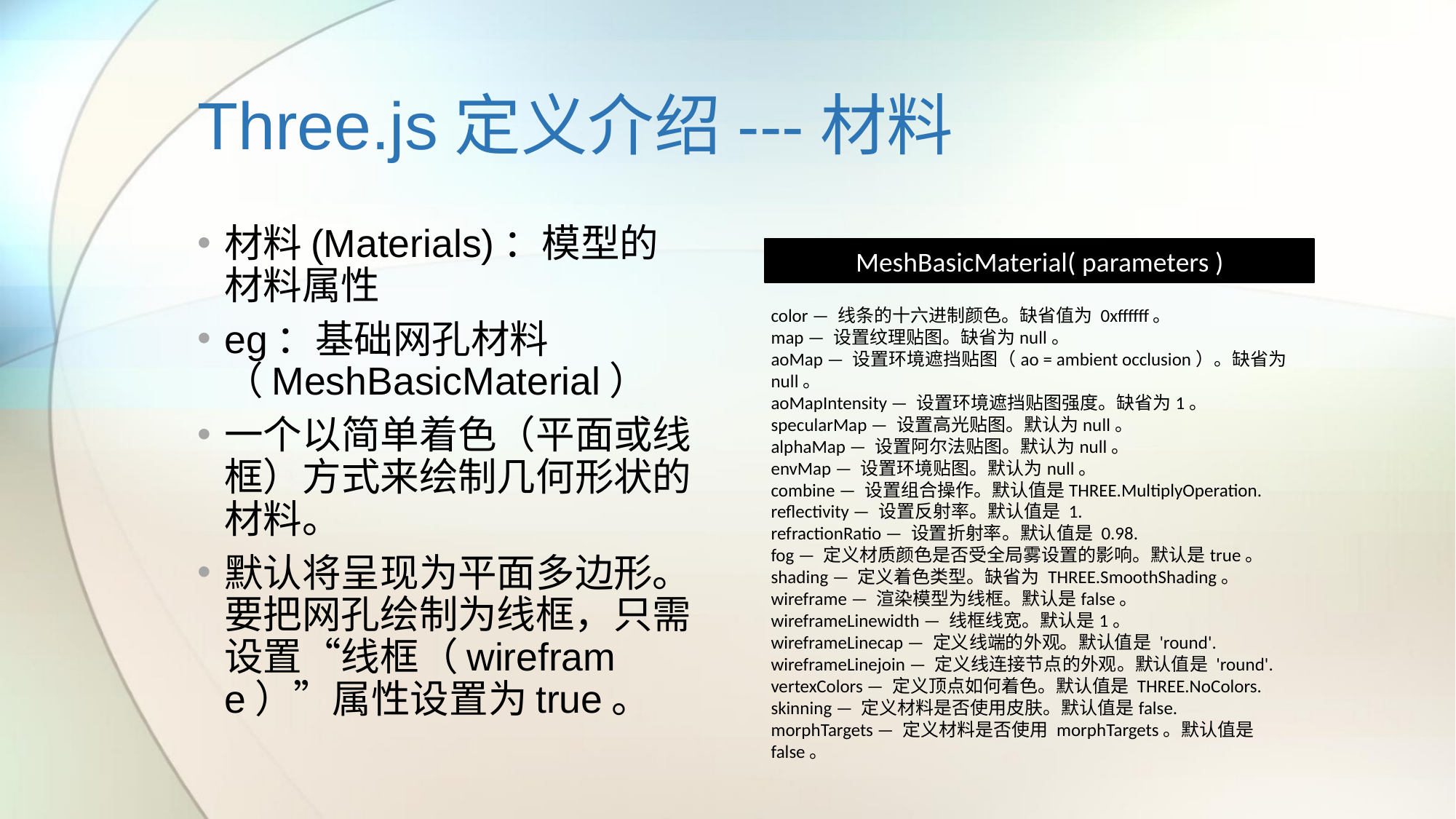

# Three.js定义介绍---材料
材料(Materials)：模型的材料属性
eg：基础网孔材料（MeshBasicMaterial）
一个以简单着色（平面或线框）方式来绘制几何形状的材料。
默认将呈现为平面多边形。要把网孔绘制为线框，只需设置“线框（wireframe）”属性设置为true。
MeshBasicMaterial( parameters )
color — 线条的十六进制颜色。缺省值为 0xffffff。
map — 设置纹理贴图。缺省为null。
aoMap — 设置环境遮挡贴图（ao = ambient occlusion）。缺省为null。
aoMapIntensity — 设置环境遮挡贴图强度。缺省为1。
specularMap — 设置高光贴图。默认为null。
alphaMap — 设置阿尔法贴图。默认为null。
envMap — 设置环境贴图。默认为null。
combine — 设置组合操作。默认值是THREE.MultiplyOperation.
reflectivity — 设置反射率。默认值是 1.
refractionRatio — 设置折射率。默认值是 0.98.
fog — 定义材质颜色是否受全局雾设置的影响。默认是true。
shading — 定义着色类型。缺省为 THREE.SmoothShading。
wireframe — 渲染模型为线框。默认是false。
wireframeLinewidth — 线框线宽。默认是1。
wireframeLinecap — 定义线端的外观。默认值是 'round'.
wireframeLinejoin — 定义线连接节点的外观。默认值是 'round'.
vertexColors — 定义顶点如何着色。默认值是 THREE.NoColors.
skinning — 定义材料是否使用皮肤。默认值是false.
morphTargets — 定义材料是否使用 morphTargets。默认值是 false。